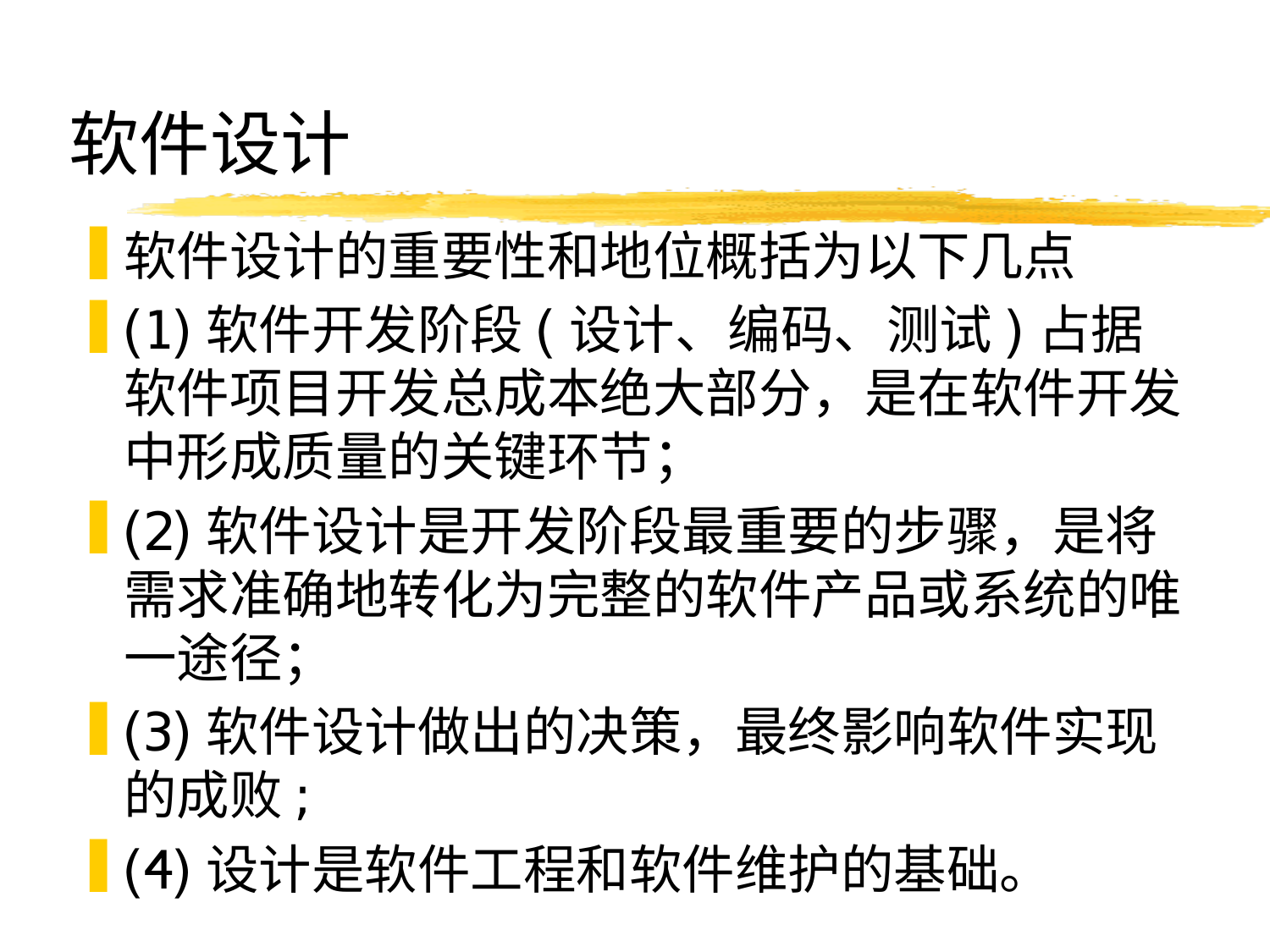

# 软件设计
软件设计的重要性和地位概括为以下几点
(1)软件开发阶段(设计、编码、测试)占据软件项目开发总成本绝大部分，是在软件开发中形成质量的关键环节；
(2)软件设计是开发阶段最重要的步骤，是将需求准确地转化为完整的软件产品或系统的唯一途径；
(3)软件设计做出的决策，最终影响软件实现的成败;
(4)设计是软件工程和软件维护的基础。